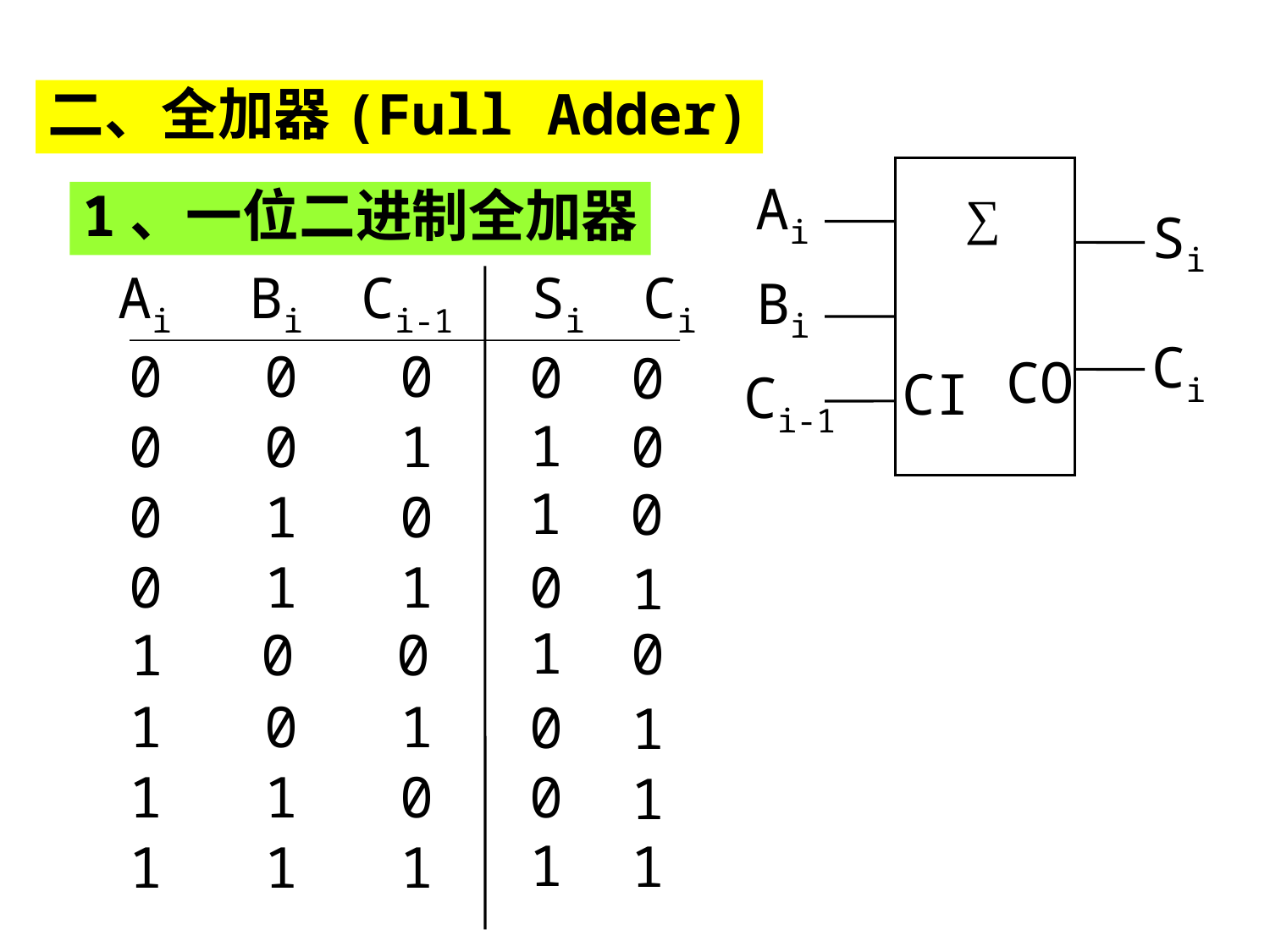

二、全加器(Full Adder)

Ai

Bi

  CO

Ci-1

∑
CI
1、一位二进制全加器
Si

Ai    Bi   Ci-1    Si   Ci

Ci
0   0   0
0
0

1
0
0   0   1
1
0
0   1   0
0   1   1
0
1
1
0
  0   0
1   0   1
0
1
1   1   0
0
1
1
1
1   1   1
3